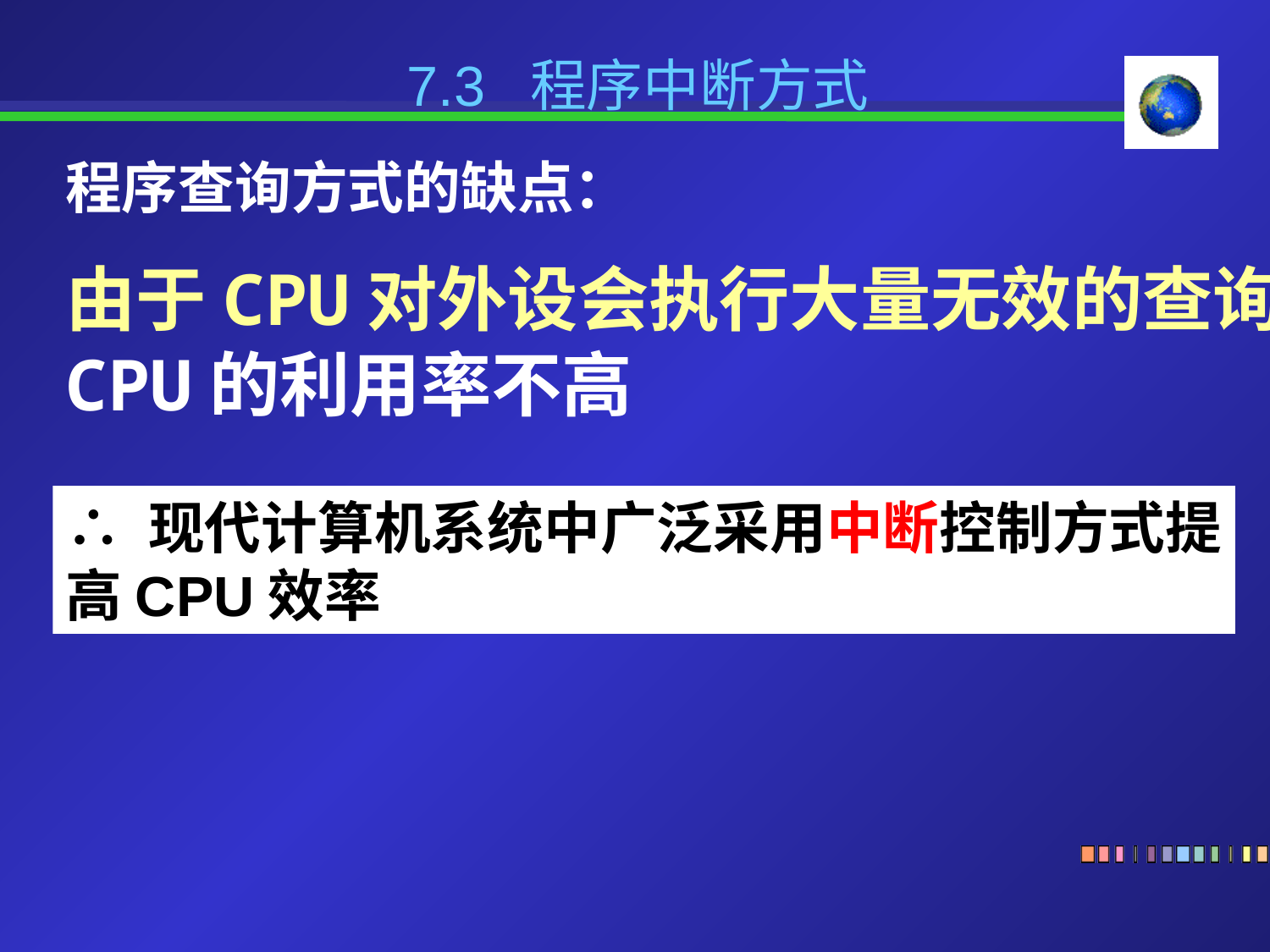

7.3  程序中断方式
程序查询方式的缺点：
由于CPU对外设会执行大量无效的查询，CPU的利用率不高

∴ 现代计算机系统中广泛采用中断控制方式提高CPU效率
25